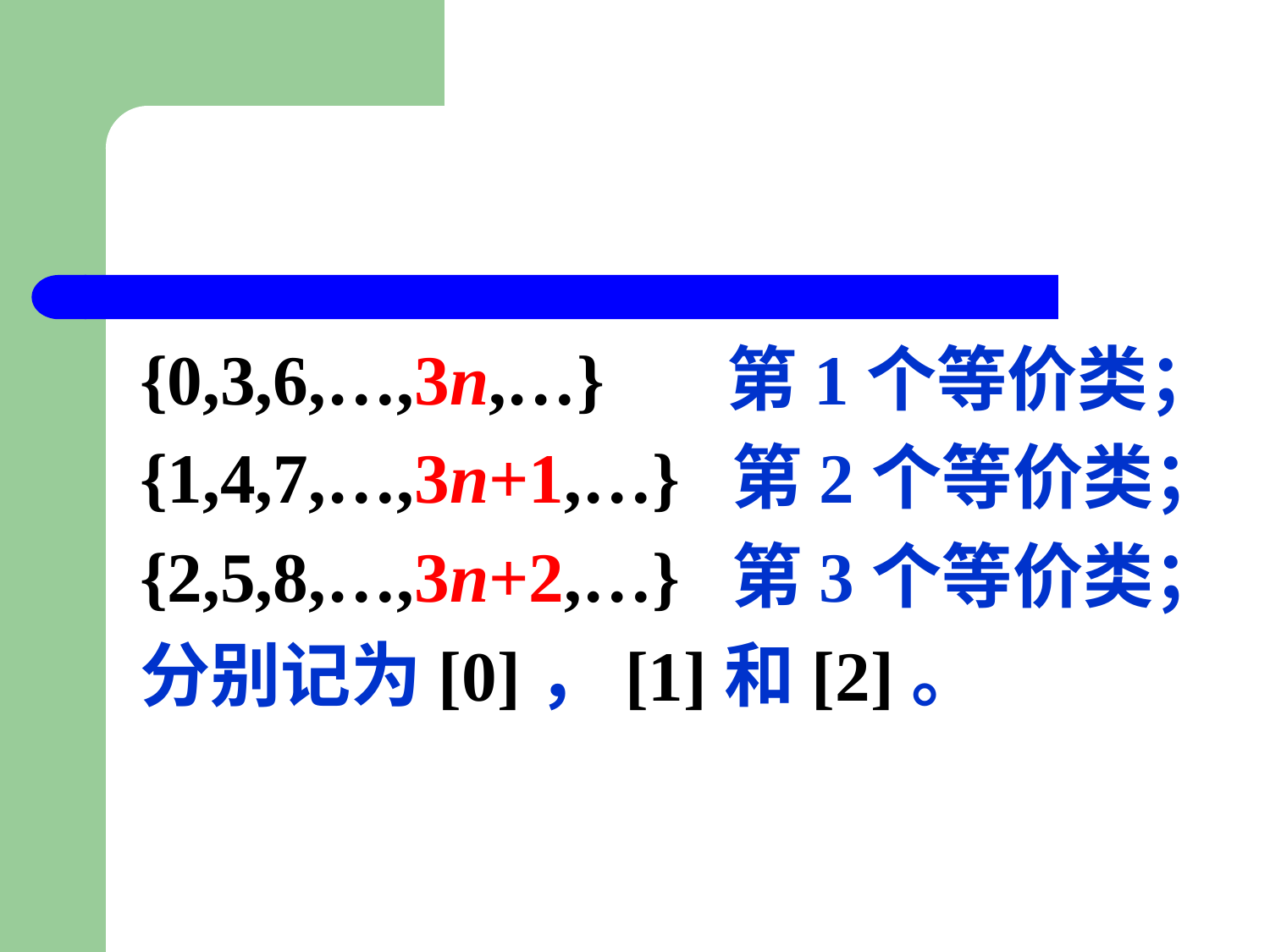

#
{0,3,6,…,3n,…}      第1个等价类；
{1,4,7,…,3n+1,…}  第2个等价类；
{2,5,8,…,3n+2,…}  第3个等价类；
分别记为[0]，[1]和[2]。